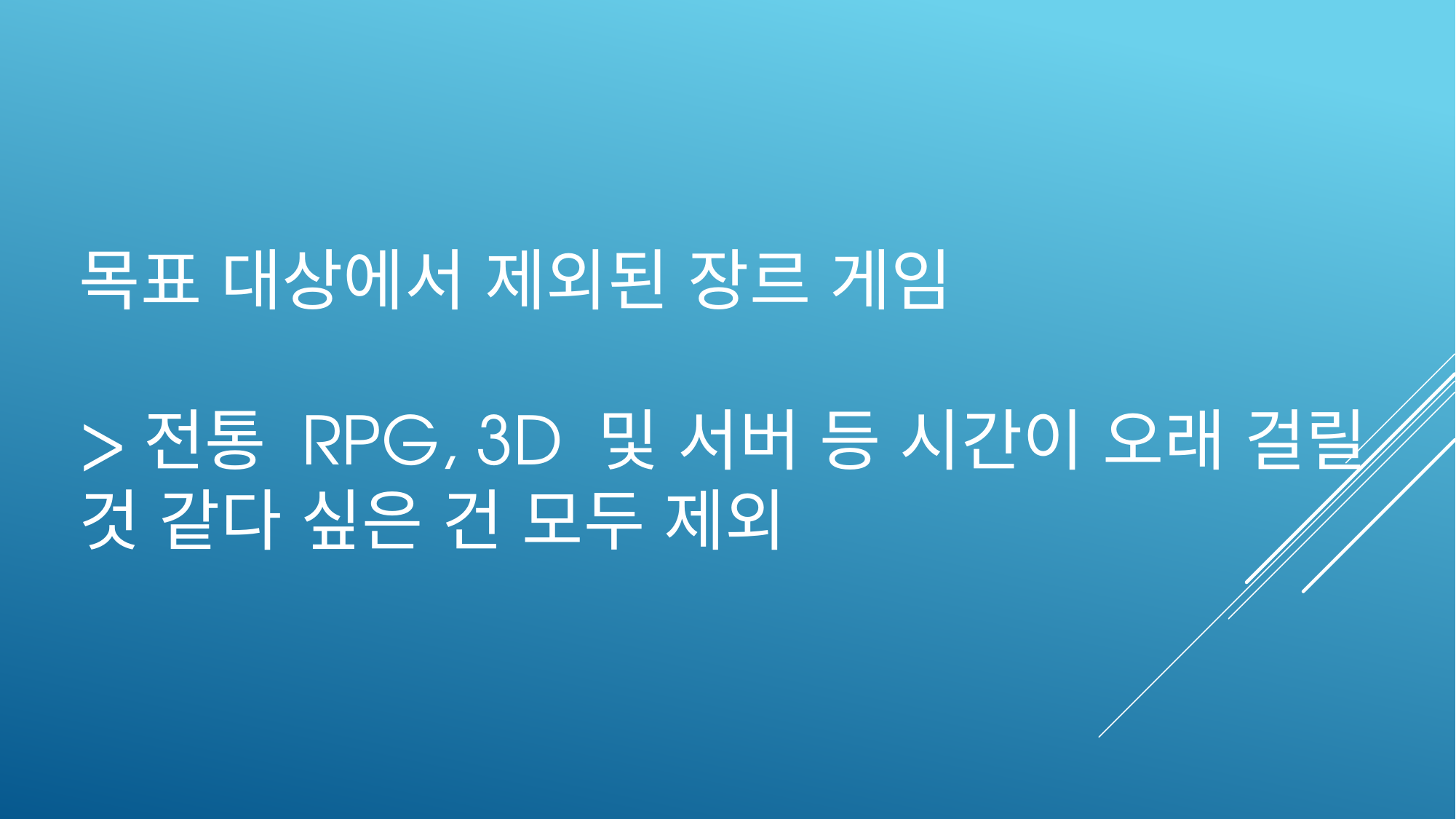

목표 대상에서 제외된 장르 게임

>전통 RPG, 3D 및 서버 등 시간이 오래 걸릴 것 같다 싶은 건 모두 제외